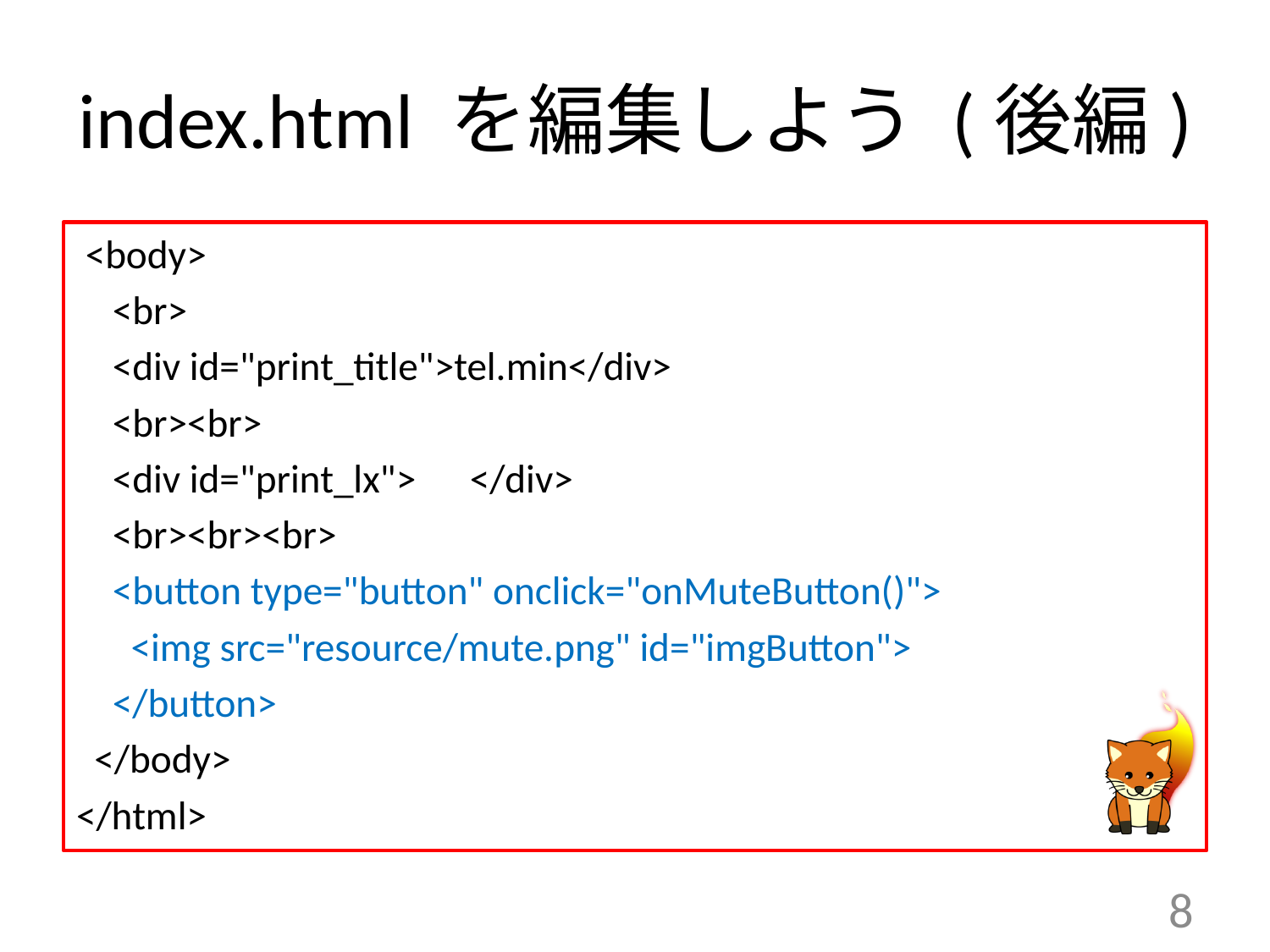

# index.html を編集しよう (後編)
 <body>
    <br>
    <div id="print_title">tel.min</div>
    <br><br>
    <div id="print_lx">　</div>
    <br><br><br>
    <button type="button" onclick="onMuteButton()">
      <img src="resource/mute.png" id="imgButton">
    </button>
  </body>
</html>
8